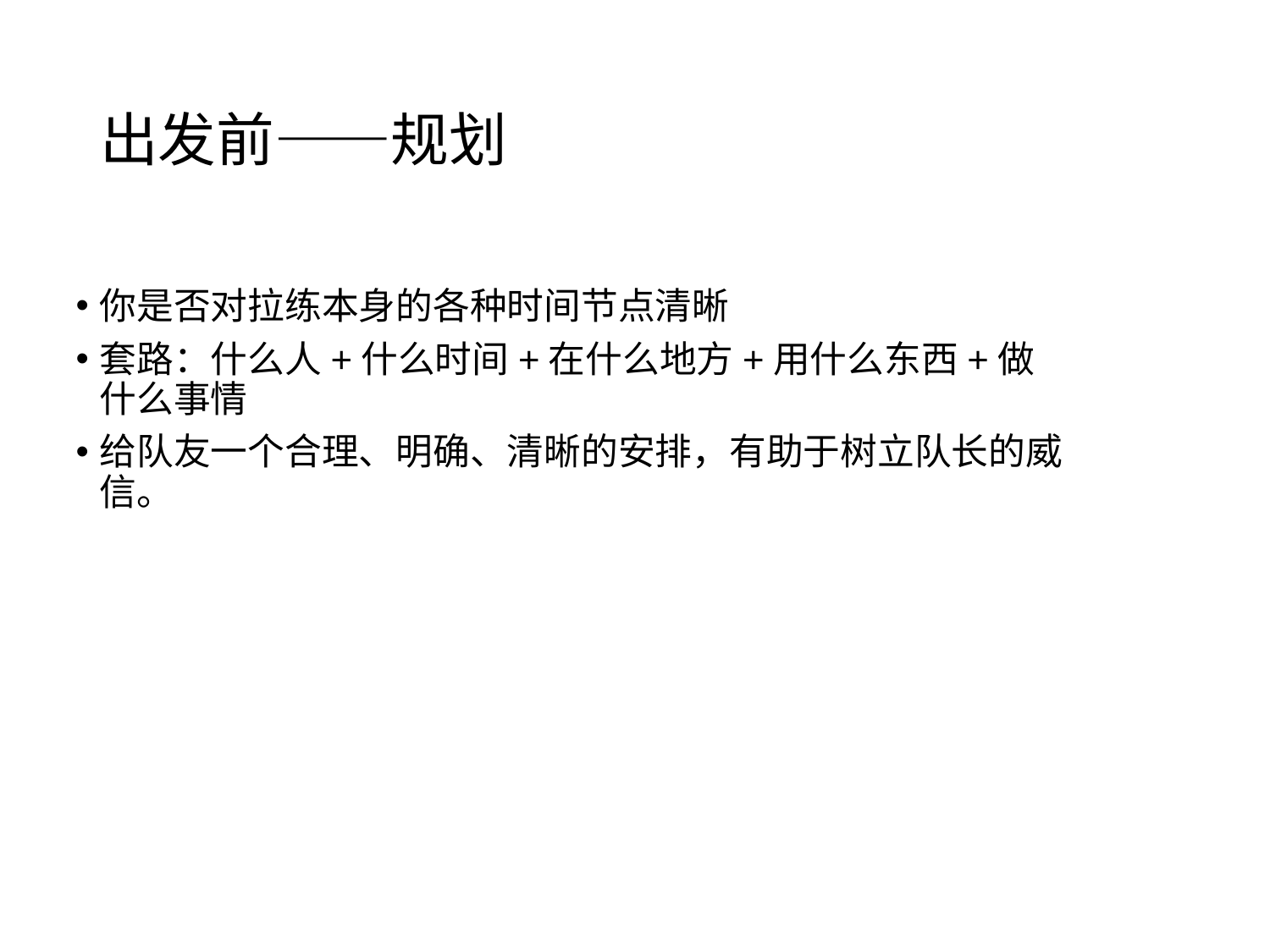

# 出发前——规划
你是否对拉练本身的各种时间节点清晰
套路：什么人+什么时间+在什么地方+用什么东西+做什么事情
给队友一个合理、明确、清晰的安排，有助于树立队长的威信。